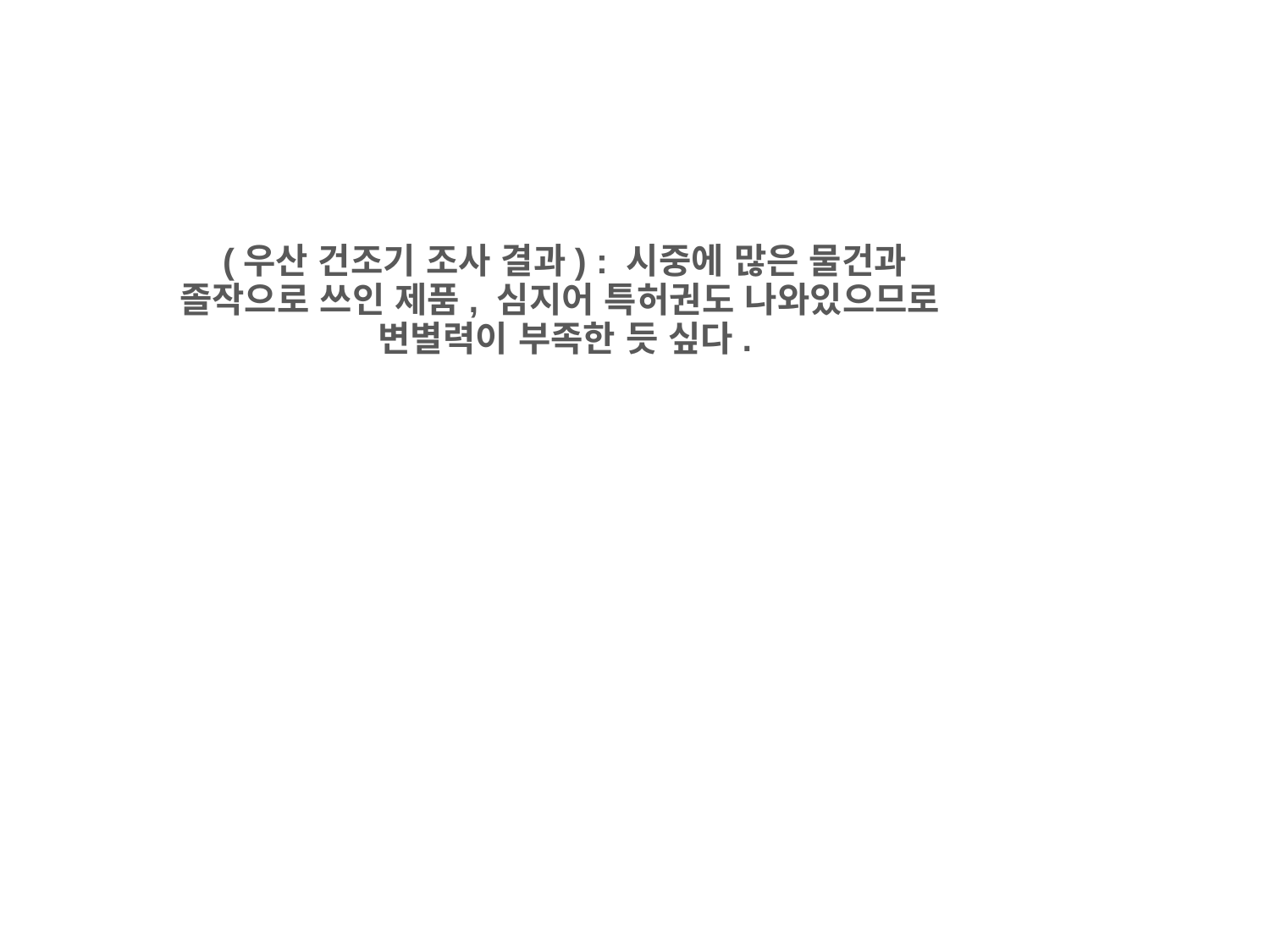

(우산 건조기 조사 결과) : 시중에 많은 물건과 졸작으로 쓰인 제품, 심지어 특허권도 나와있으므로  변별력이 부족한 듯 싶다.